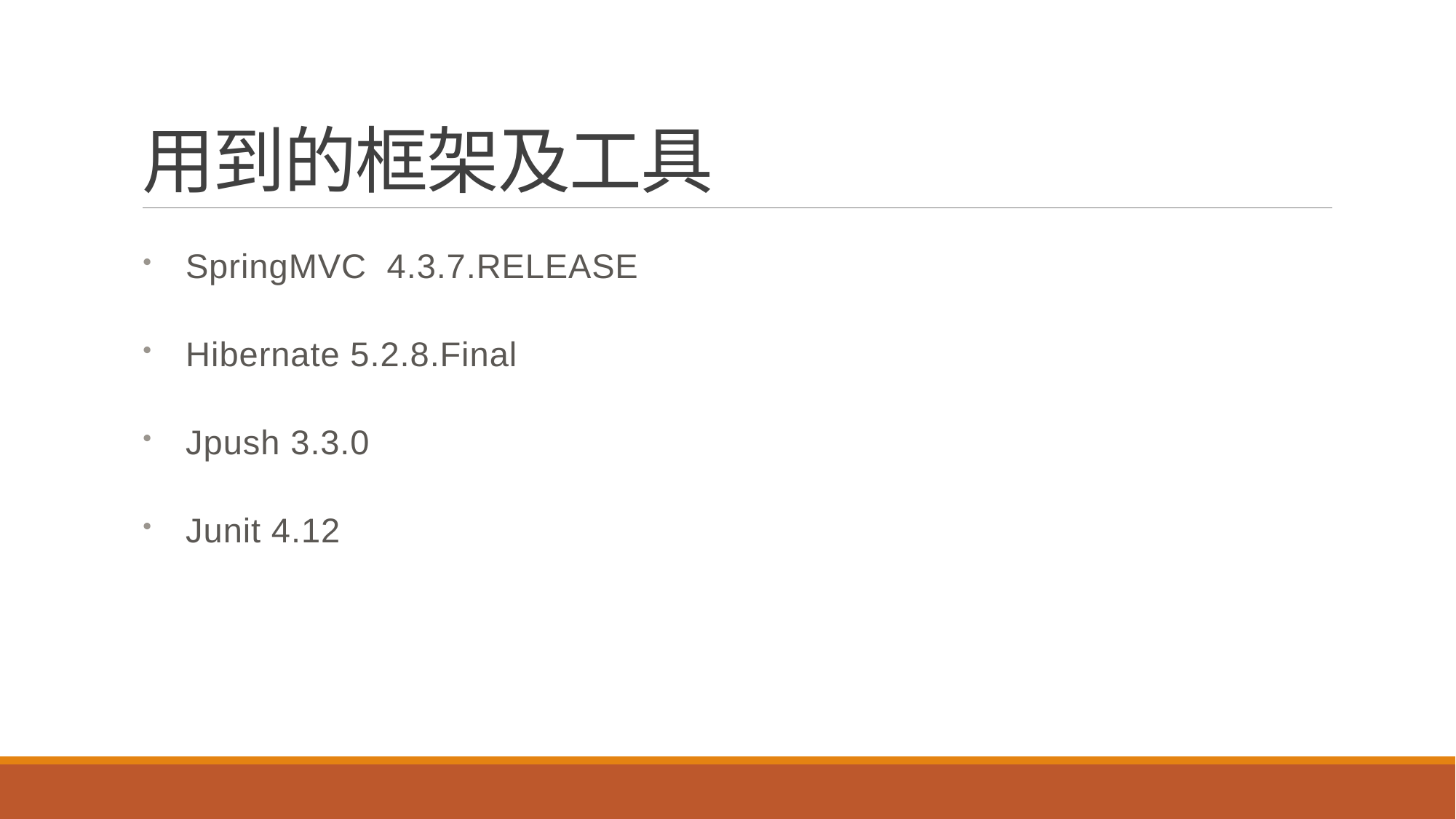

# 用到的框架及工具
SpringMVC  4.3.7.RELEASE
Hibernate 5.2.8.Final
Jpush 3.3.0
Junit 4.12